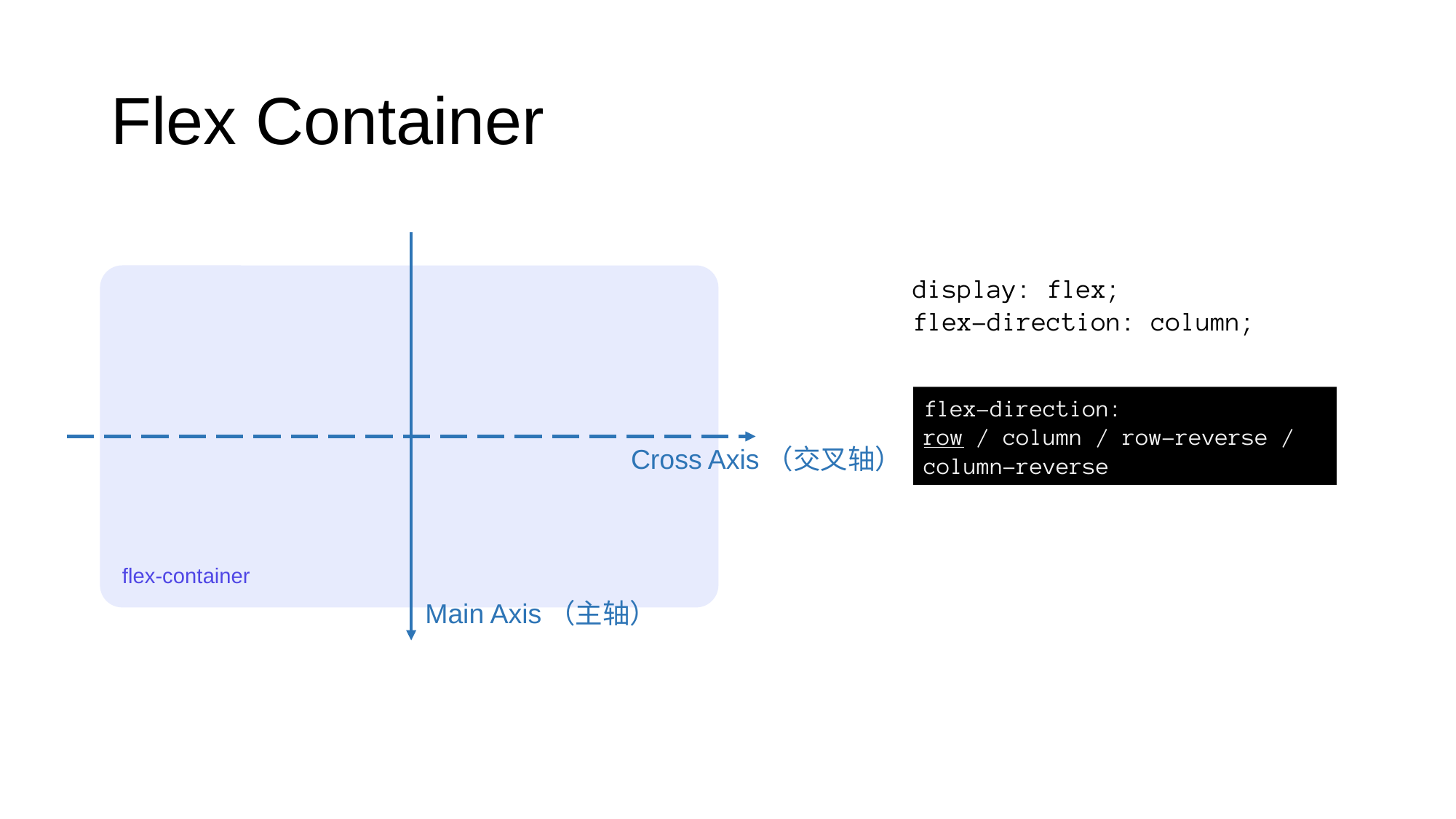

# Flex Container

display: flex;
flex-direction: column;
flex-direction:
row / column / row-reverse / column-reverse
Cross Axis（交叉轴）
flex-container
Main Axis（主轴）